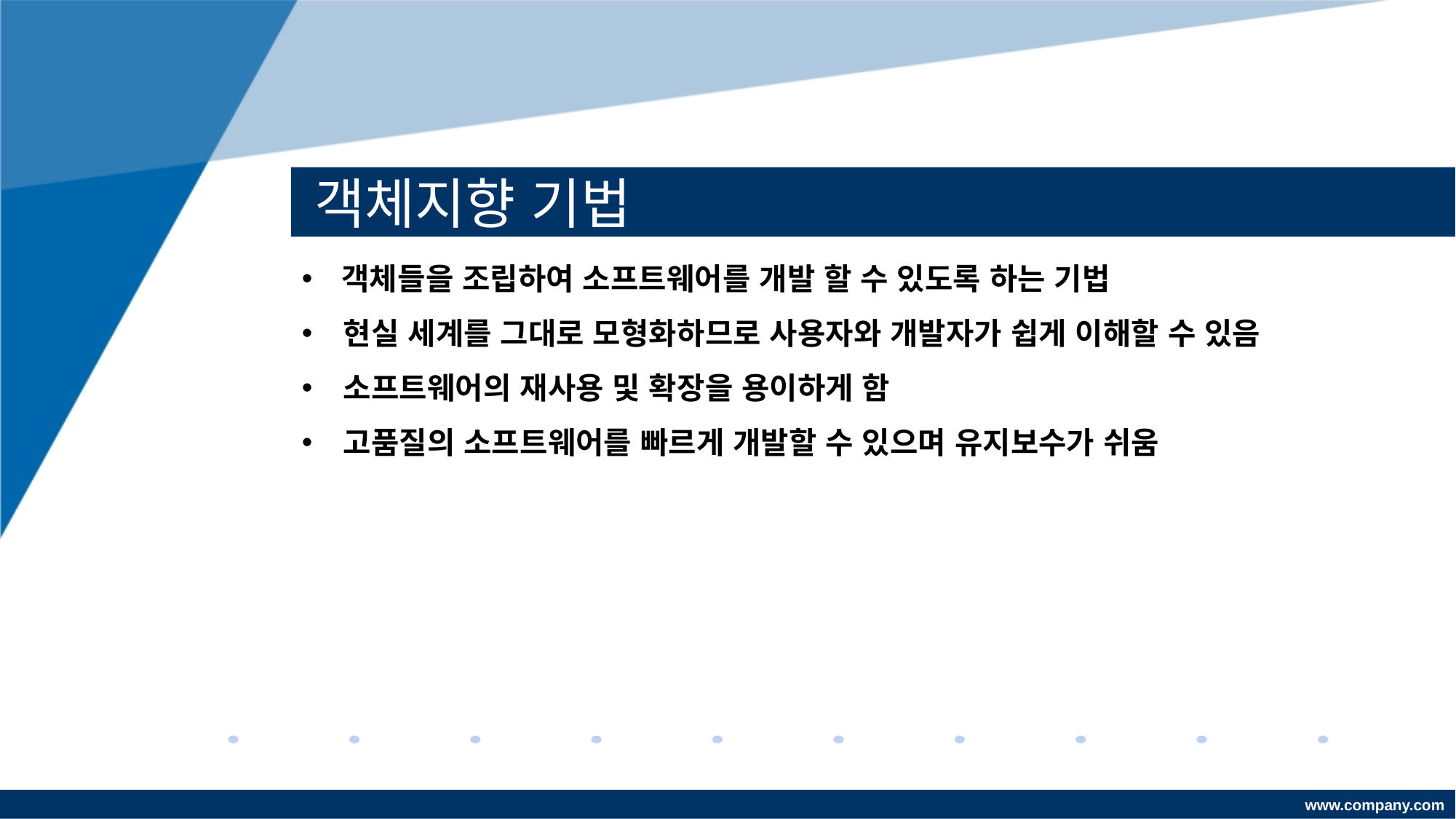

# 객체지향 기법
 객체들을 조립하여 소프트웨어를 개발 할 수 있도록 하는 기법
 현실 세계를 그대로 모형화하므로 사용자와 개발자가 쉽게 이해할 수 있음
 소프트웨어의 재사용 및 확장을 용이하게 함
 고품질의 소프트웨어를 빠르게 개발할 수 있으며 유지보수가 쉬움